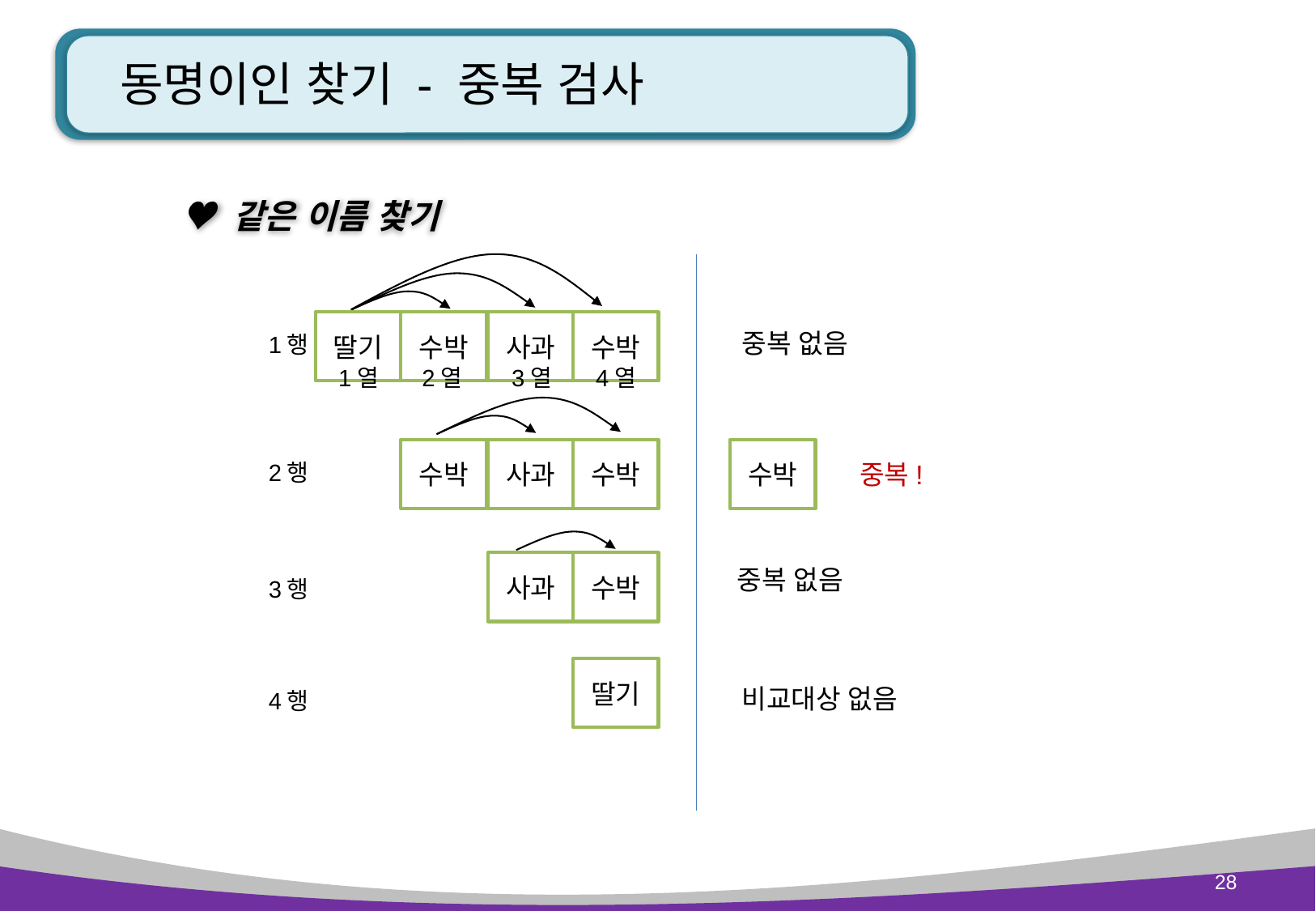

# 동명이인 찾기 - 중복 검사
♥ 같은 이름 찾기

딸기
수박
사과
수박
중복 없음
1행
1열
2열
3열
4열

수박
사과
수박
수박
2행
중복!

사과
수박
중복 없음
3행
딸기
비교대상 없음
4행
28